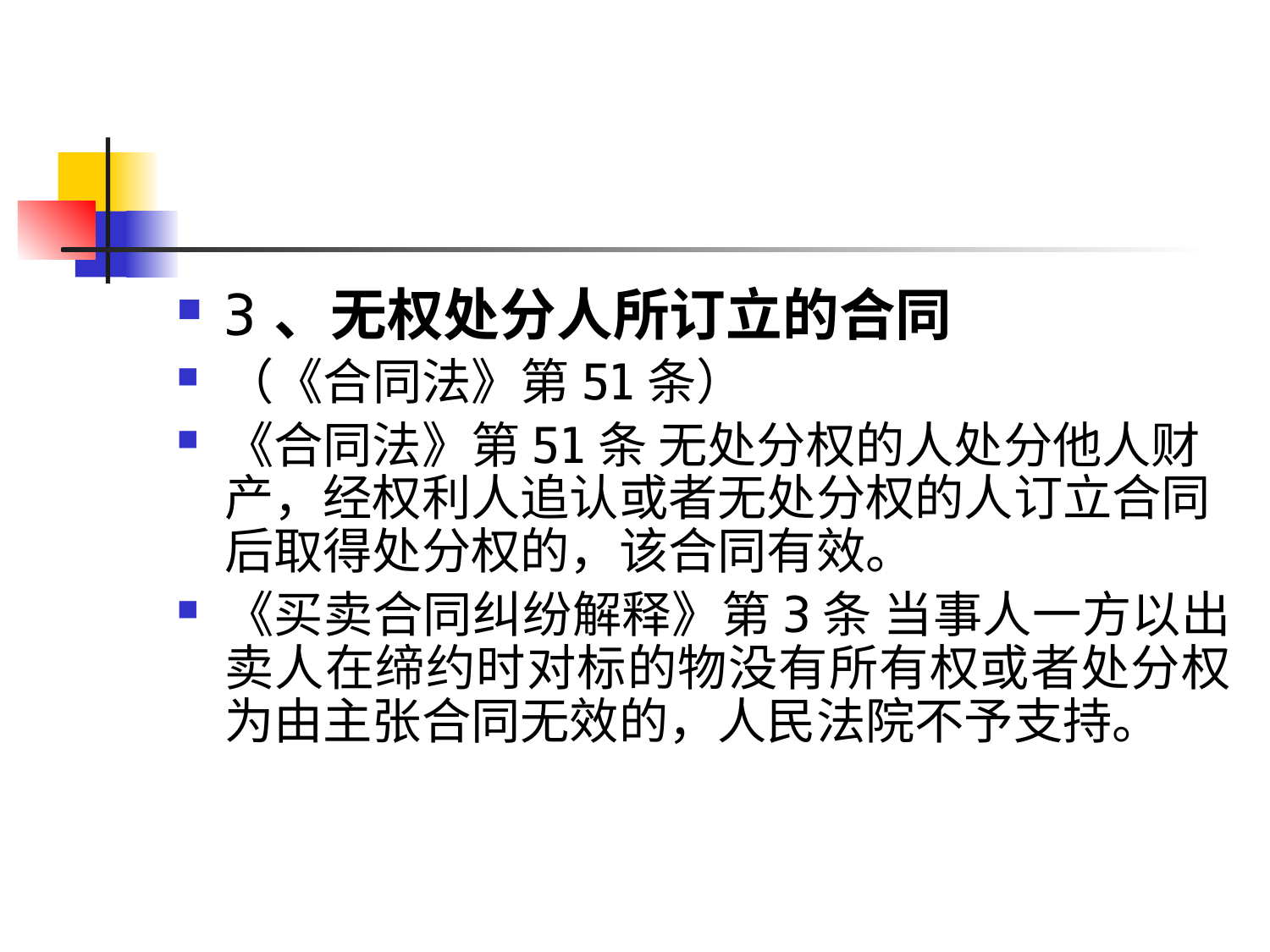

#
3、无权处分人所订立的合同
（《合同法》第51条）
《合同法》第51条 无处分权的人处分他人财产，经权利人追认或者无处分权的人订立合同后取得处分权的，该合同有效。
《买卖合同纠纷解释》第3条 当事人一方以出卖人在缔约时对标的物没有所有权或者处分权为由主张合同无效的，人民法院不予支持。